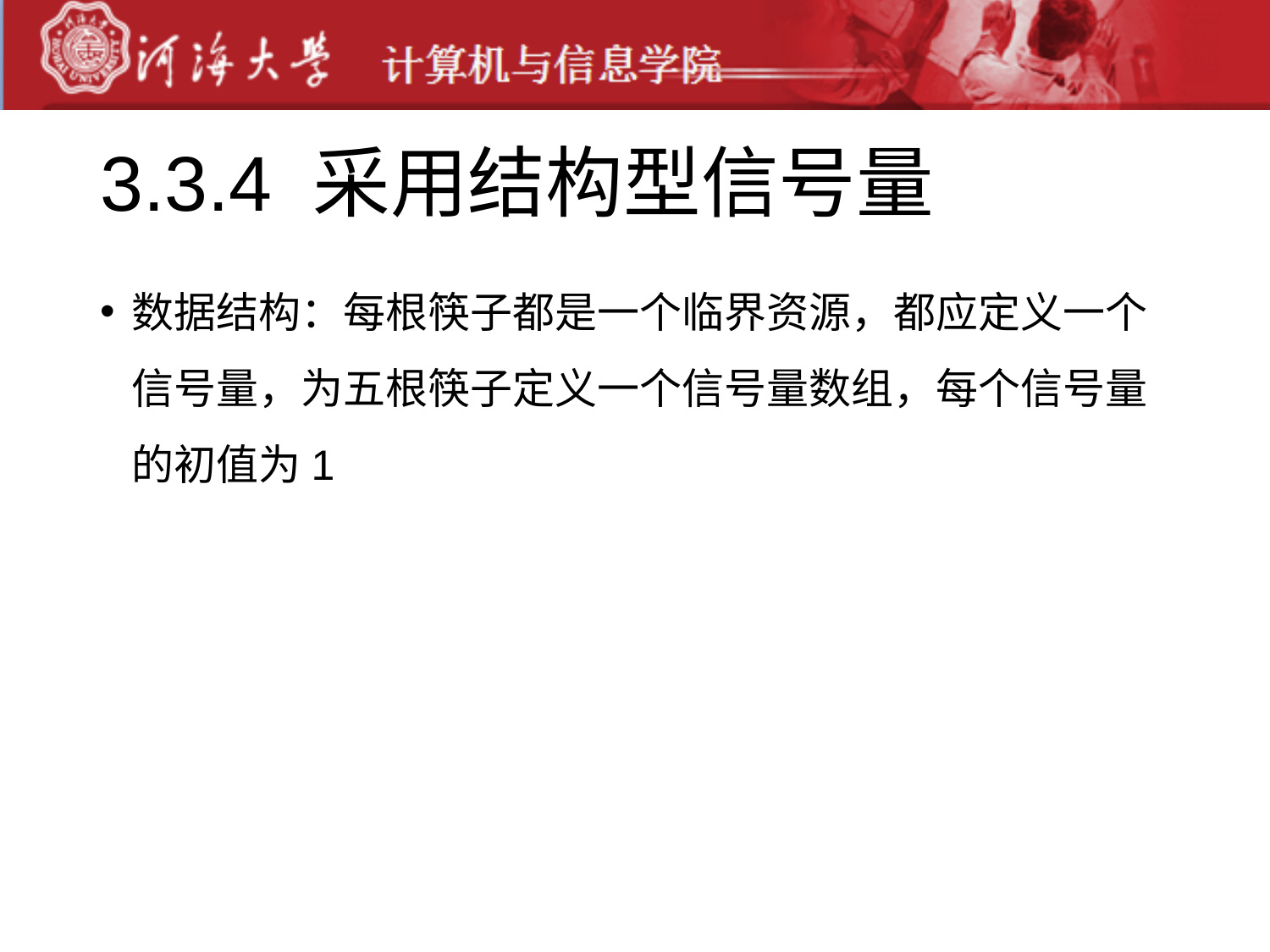

# 3.3.4 采用结构型信号量
数据结构：每根筷子都是一个临界资源，都应定义一个信号量，为五根筷子定义一个信号量数组，每个信号量的初值为1